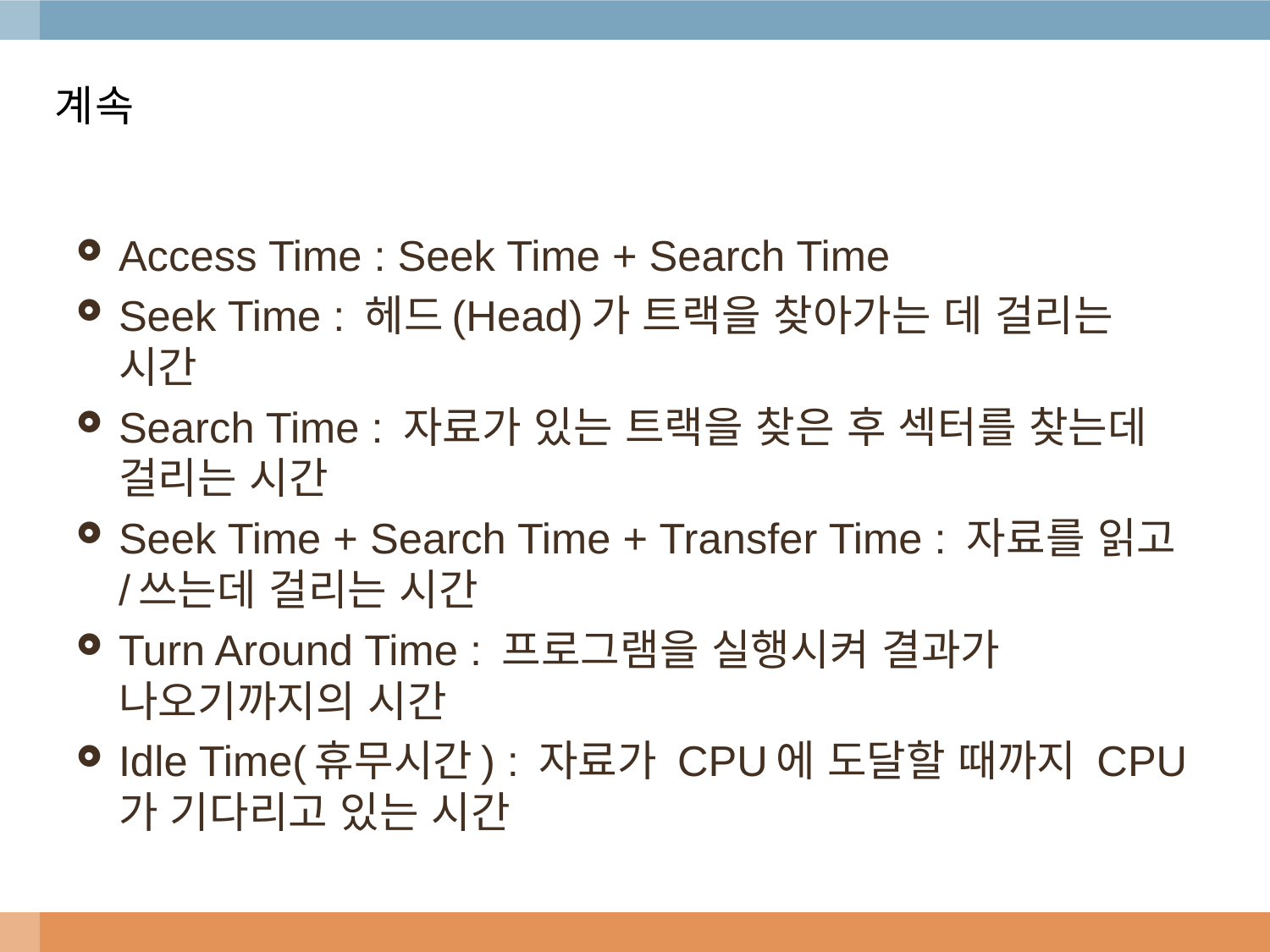

# 계속
Access Time : Seek Time + Search Time
Seek Time : 헤드(Head)가 트랙을 찾아가는 데 걸리는 시간
Search Time : 자료가 있는 트랙을 찾은 후 섹터를 찾는데 걸리는 시간
Seek Time + Search Time + Transfer Time : 자료를 읽고/쓰는데 걸리는 시간
Turn Around Time : 프로그램을 실행시켜 결과가 나오기까지의 시간
Idle Time(휴무시간) : 자료가 CPU에 도달할 때까지 CPU가 기다리고 있는 시간